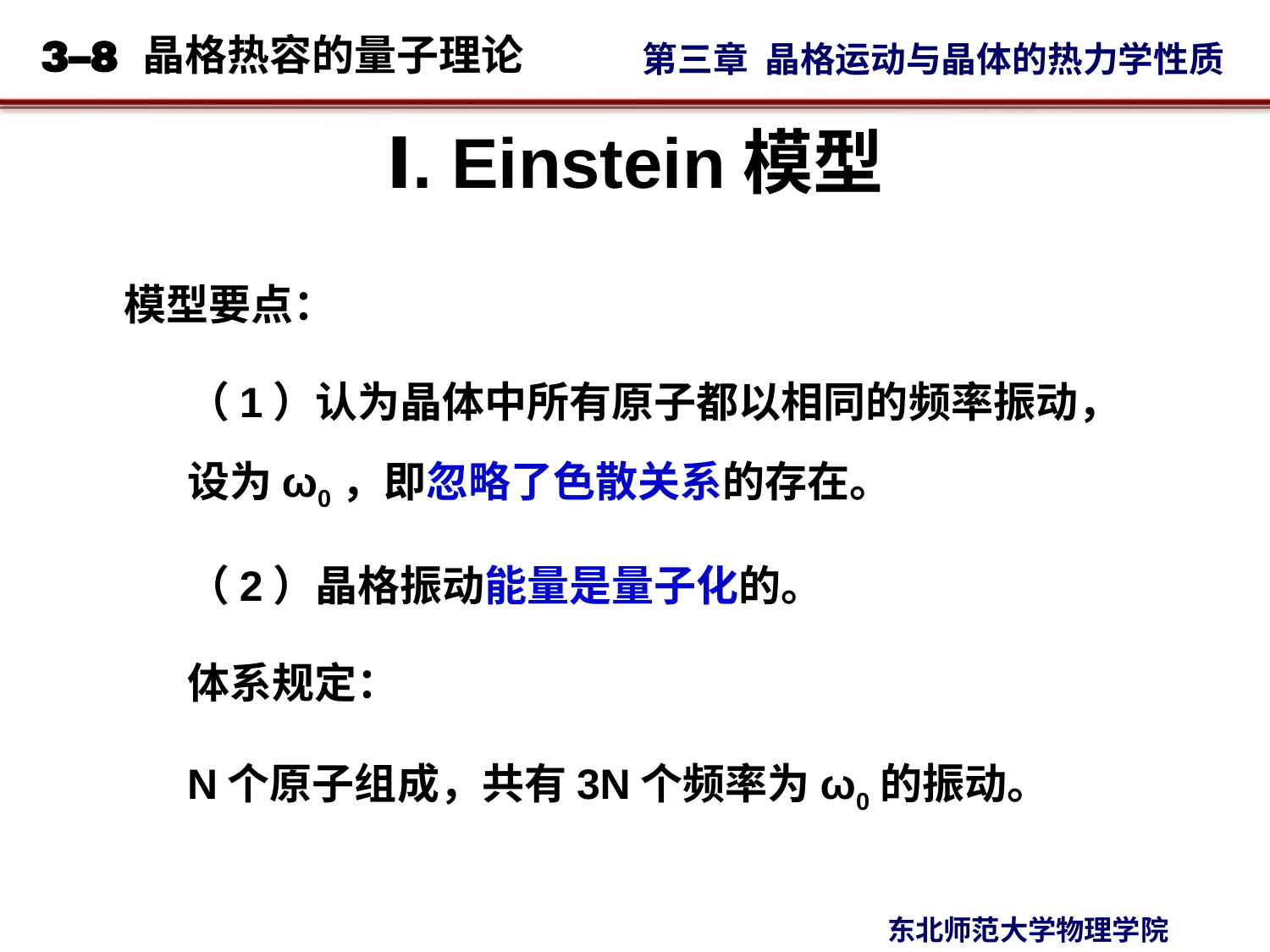

# Ⅰ. Einstein模型
模型要点：
（1）认为晶体中所有原子都以相同的频率振动，设为ω0，即忽略了色散关系的存在。
（2）晶格振动能量是量子化的。
体系规定：
N个原子组成，共有3N个频率为ω0的振动。